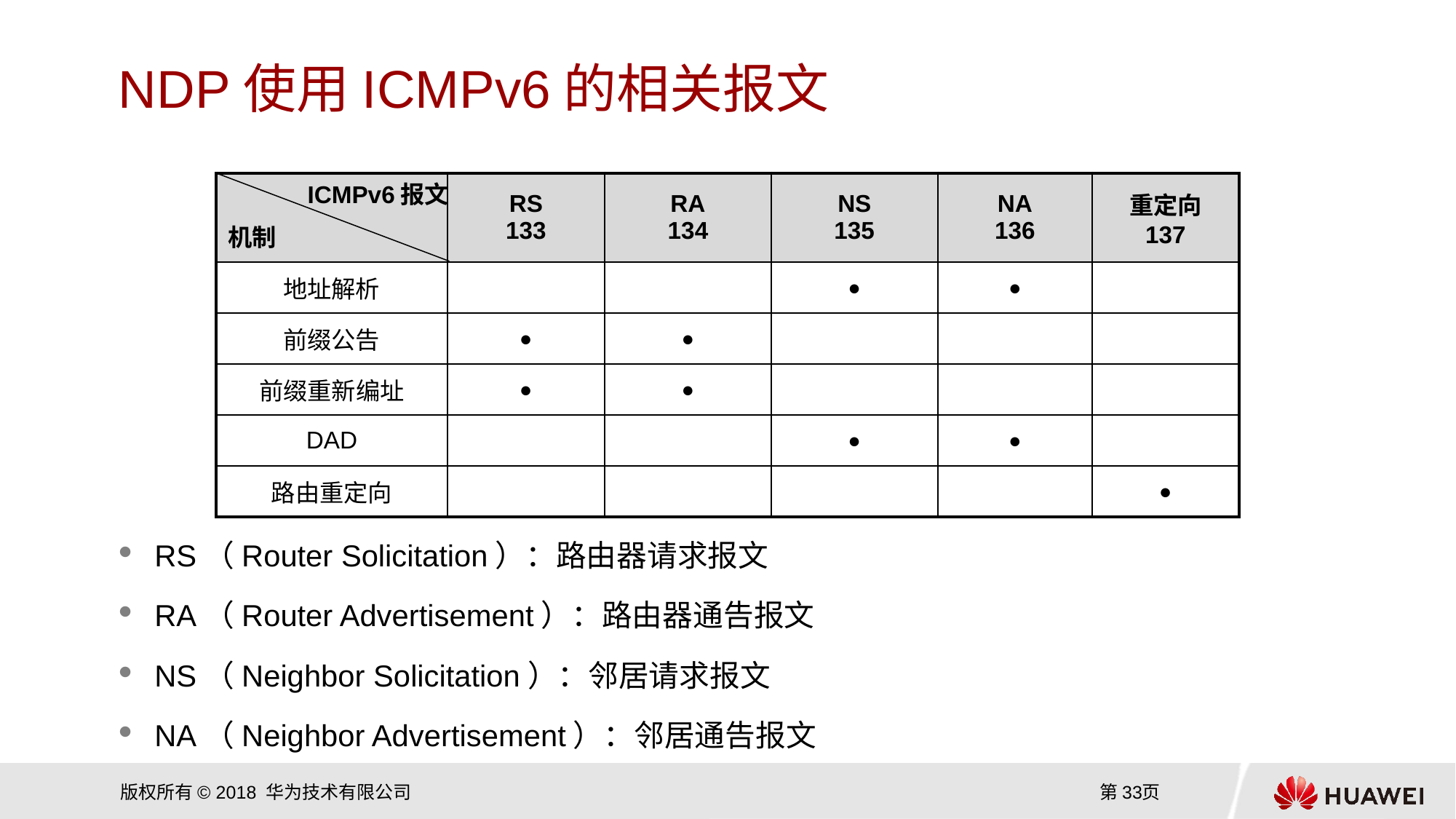

# NDP使用ICMPv6的相关报文
|  | RS 133 | RA 134 | NS 135 | NA 136 | 重定向 137 |
| --- | --- | --- | --- | --- | --- |
| 地址解析 |  |  | ● | ● |  |
| 前缀公告 | ● | ● |  |  |  |
| 前缀重新编址 | ● | ● |  |  |  |
| DAD |  |  | ● | ● |  |
| 路由重定向 |  |  |  |  | ● |
ICMPv6报文
机制
RS（Router Solicitation）：路由器请求报文
RA（Router Advertisement）：路由器通告报文
NS（Neighbor Solicitation）：邻居请求报文
NA（Neighbor Advertisement）：邻居通告报文